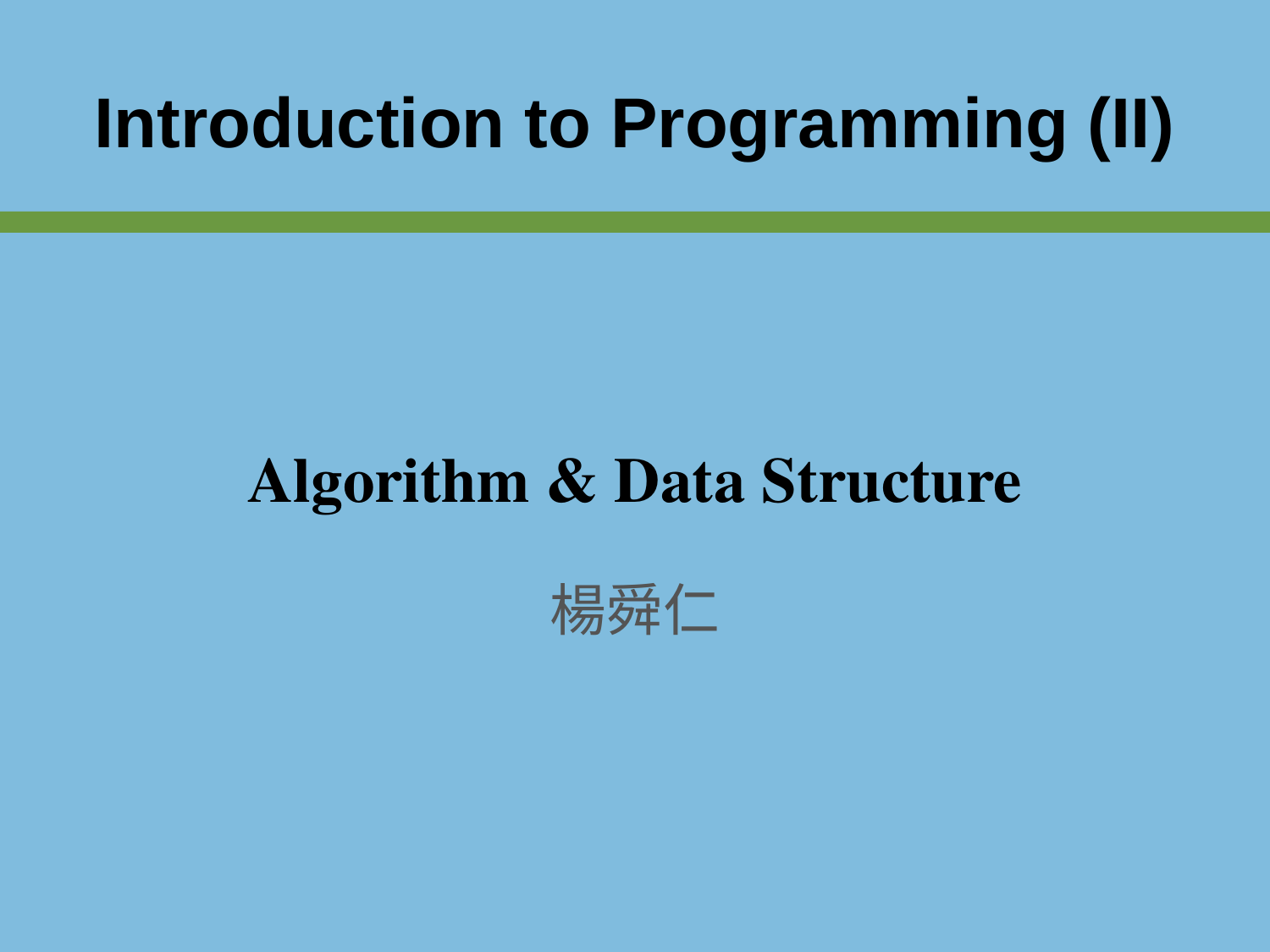

Introduction to Programming (II)
Algorithm & Data Structure
楊舜仁